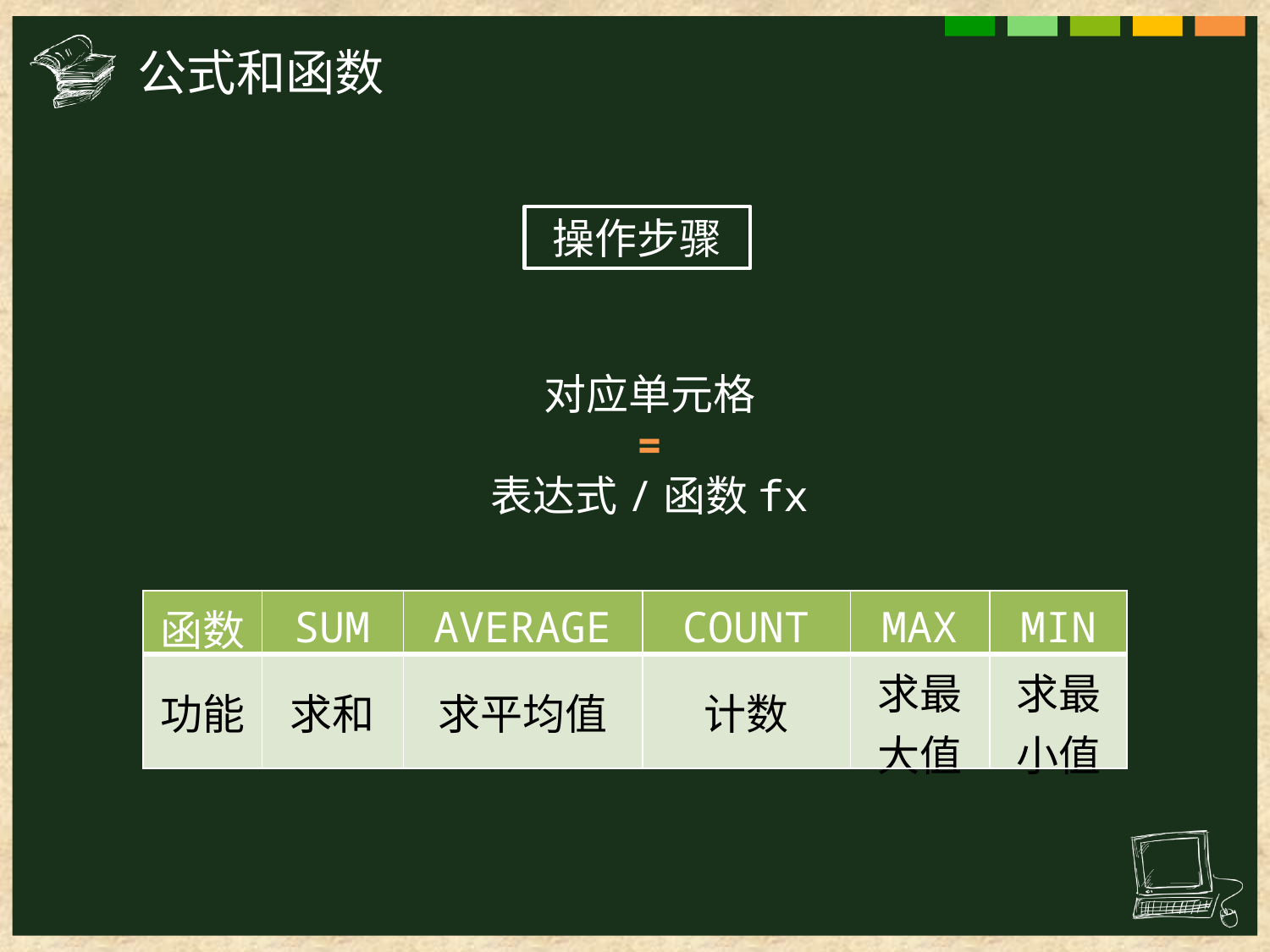

公式和函数
操作步骤
对应单元格
=
表达式/函数fx
| 函数 | SUM | AVERAGE | COUNT | MAX | MIN |
| --- | --- | --- | --- | --- | --- |
| 功能 | 求和 | 求平均值 | 计数 | 求最大值 | 求最小值 |